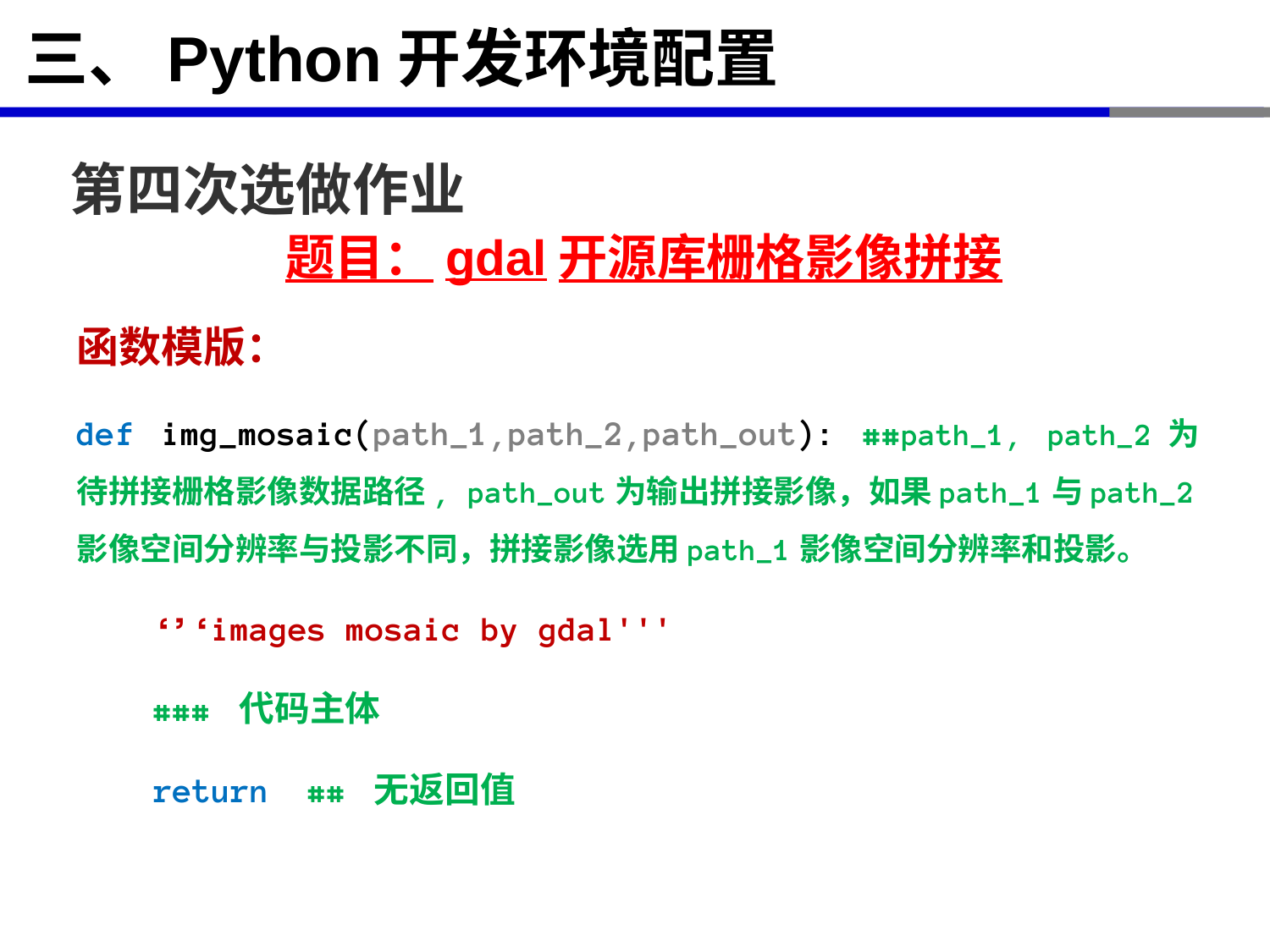

# 三、Python开发环境配置
第四次选做作业
题目：gdal开源库栅格影像拼接
函数模版：
def img_mosaic(path_1,path_2,path_out): ##path_1, path_2为待拼接栅格影像数据路径, path_out为输出拼接影像，如果path_1与path_2影像空间分辨率与投影不同，拼接影像选用path_1影像空间分辨率和投影。
    ‘’‘images mosaic by gdal'''
    ### 代码主体
    return  ## 无返回值